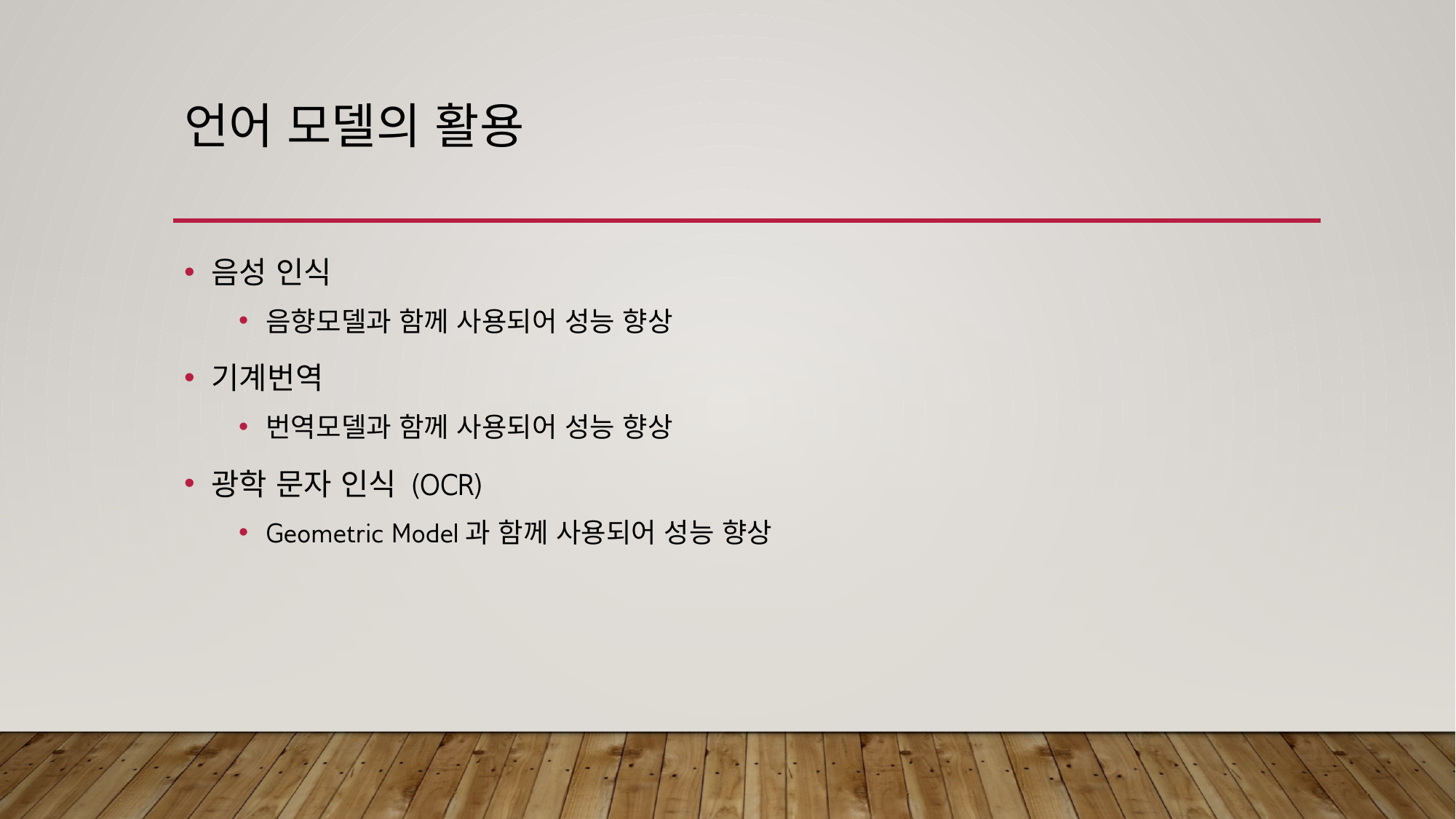

# 언어 모델의 활용
음성 인식
음향모델과 함께 사용되어 성능 향상
기계번역
번역모델과 함께 사용되어 성능 향상
광학 문자 인식 (OCR)
Geometric Model과 함께 사용되어 성능 향상